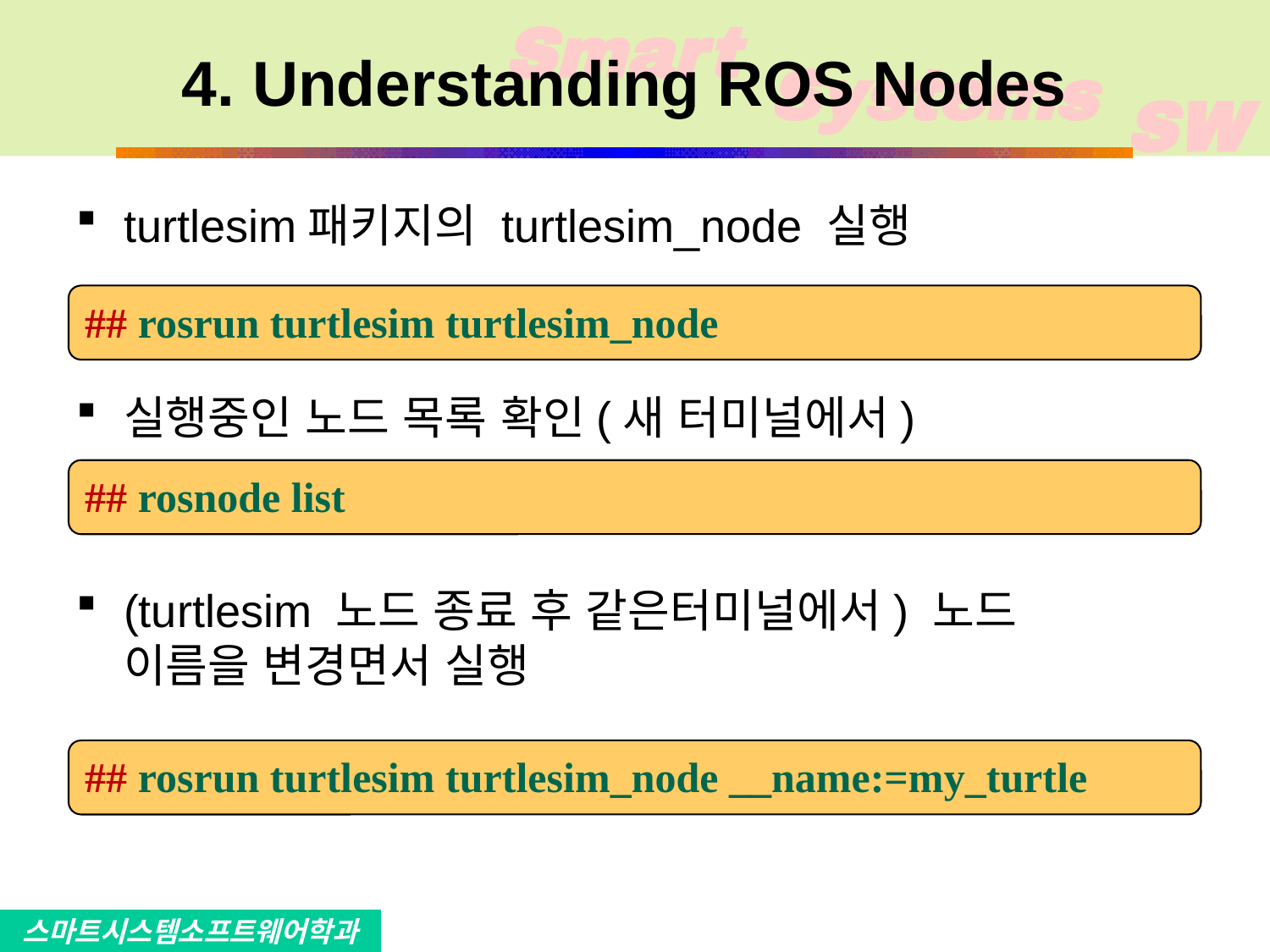

# 4. Understanding ROS Nodes
turtlesim패키지의 turtlesim_node 실행

실행중인 노드 목록 확인(새 터미널에서)

(turtlesim 노드 종료 후 같은터미널에서) 노드 이름을 변경면서 실행
## rosrun turtlesim turtlesim_node
## rosnode list
## rosrun turtlesim turtlesim_node __name:=my_turtle